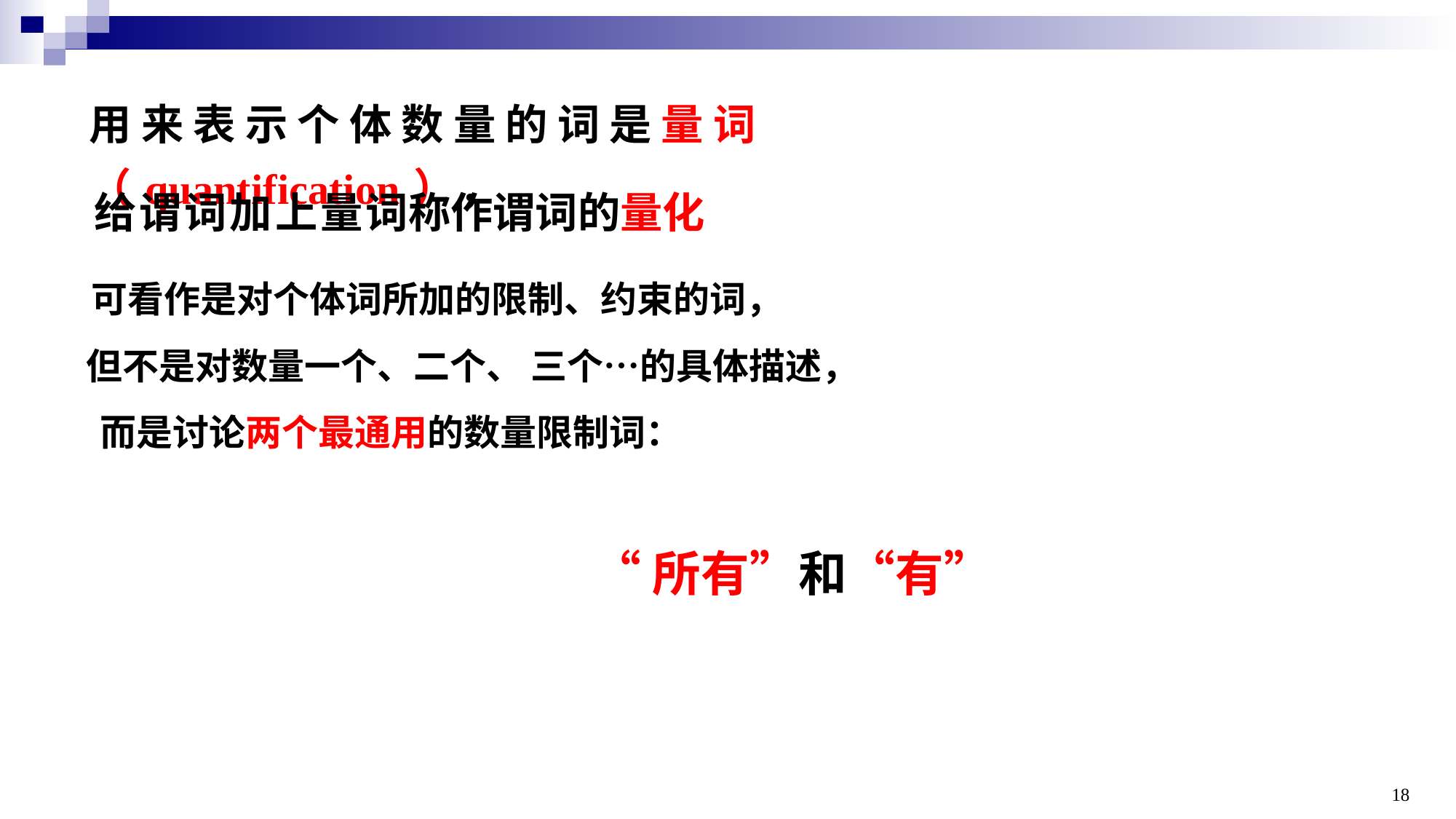

用 来 表 示 个 体 数 量 的 词 是 量 词（quantification），
给谓词加上量词称作谓词的量化
可看作是对个体词所加的限制、约束的词，
但不是对数量一个、二个、 三个…的具体描述，
而是讨论两个最通用的数量限制词：
“所有”和“有”
18